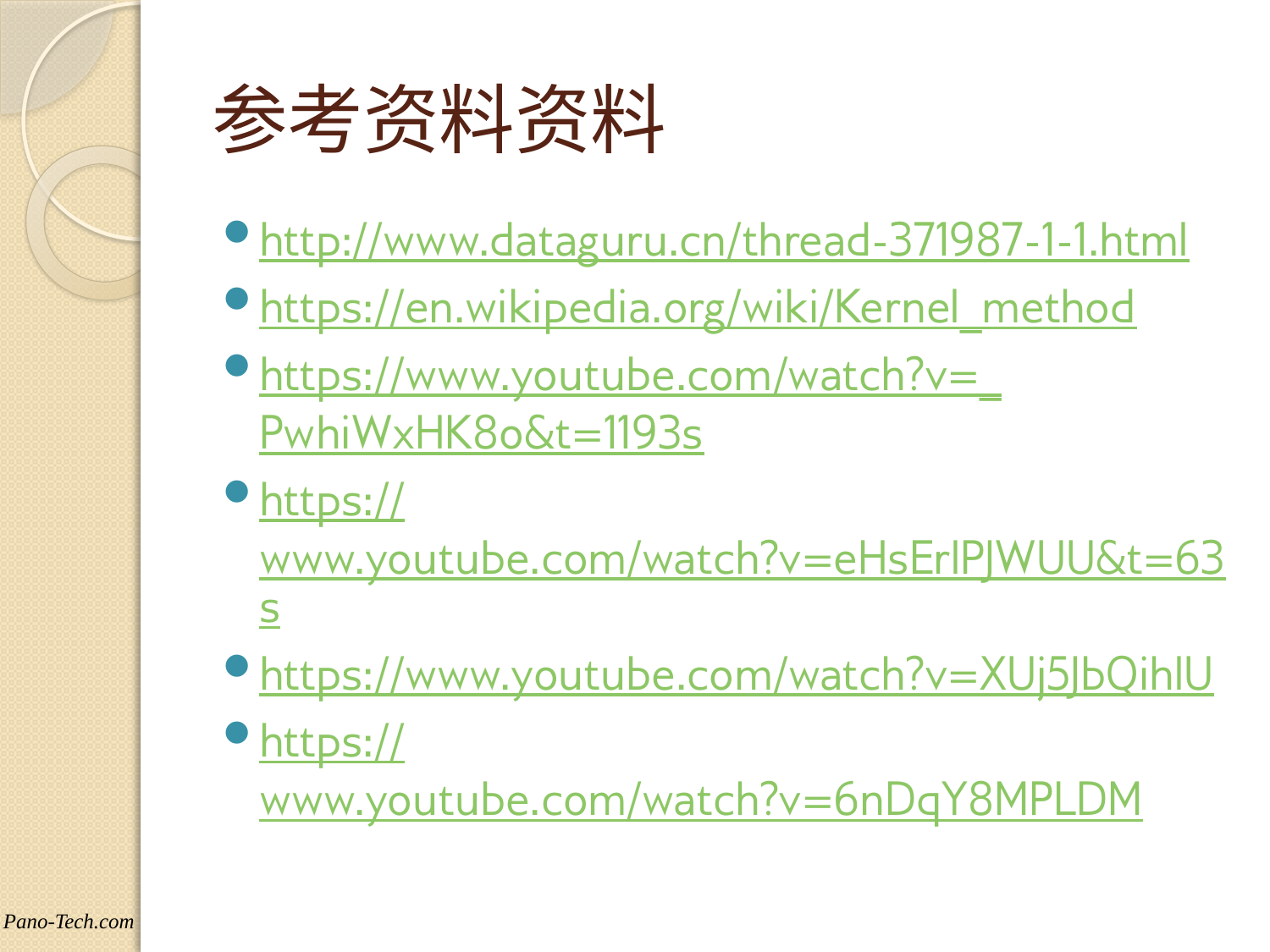

# 参考资料资料
http://www.dataguru.cn/thread-371987-1-1.html
https://en.wikipedia.org/wiki/Kernel_method
https://www.youtube.com/watch?v=_PwhiWxHK8o&t=1193s
https://www.youtube.com/watch?v=eHsErlPJWUU&t=63s
https://www.youtube.com/watch?v=XUj5JbQihlU
https://www.youtube.com/watch?v=6nDqY8MPLDM

Pano-Tech.com